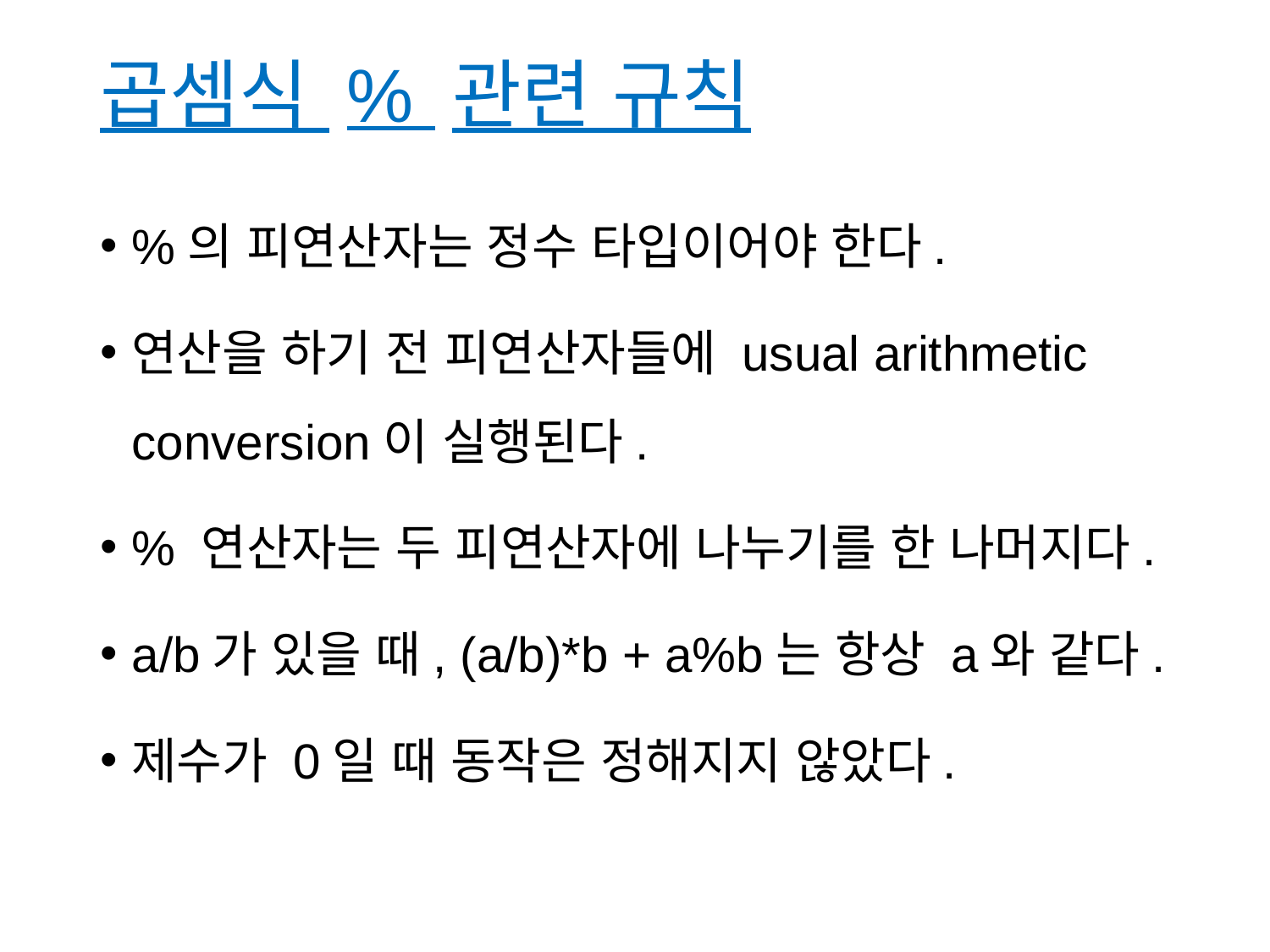

# 곱셈식 % 관련 규칙
%의 피연산자는 정수 타입이어야 한다.
연산을 하기 전 피연산자들에 usual arithmetic conversion이 실행된다.
% 연산자는 두 피연산자에 나누기를 한 나머지다.
a/b가 있을 때, (a/b)*b + a%b는 항상 a와 같다.
제수가 0일 때 동작은 정해지지 않았다.